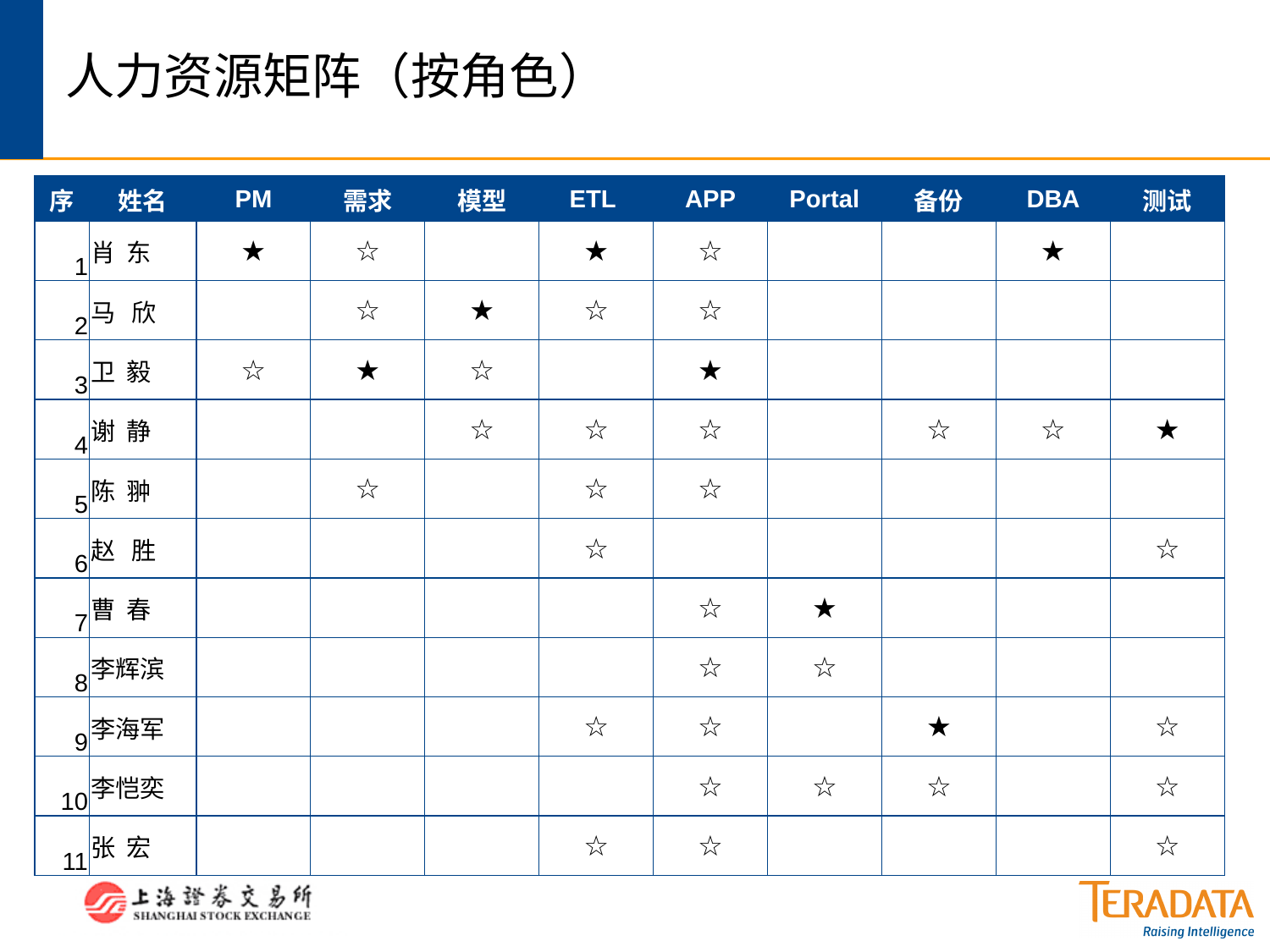

# 人力资源矩阵（按角色）
| 序 | 姓名 | PM | 需求 | 模型 | ETL | APP | Portal | 备份 | DBA | 测试 |
| --- | --- | --- | --- | --- | --- | --- | --- | --- | --- | --- |
| 1 | 肖 东 | ★ | ☆ |  | ★ | ☆ |  |  | ★ |  |
| 2 | 马 欣 |  | ☆ | ★ | ☆ | ☆ |  |  |  |  |
| 3 | 卫 毅 | ☆ | ★ | ☆ |  | ★ |  |  |  |  |
| 4 | 谢 静 |  |  | ☆ | ☆ | ☆ |  | ☆ | ☆ | ★ |
| 5 | 陈 翀 |  | ☆ |  | ☆ | ☆ |  |  |  |  |
| 6 | 赵 胜 |  |  |  | ☆ |  |  |  |  | ☆ |
| 7 | 曹 春 |  |  |  |  | ☆ | ★ |  |  |  |
| 8 | 李辉滨 |  |  |  |  | ☆ | ☆ |  |  |  |
| 9 | 李海军 |  |  |  | ☆ | ☆ |  | ★ |  | ☆ |
| 10 | 李恺奕 |  |  |  |  | ☆ | ☆ | ☆ |  | ☆ |
| 11 | 张 宏 |  |  |  | ☆ | ☆ |  |  |  | ☆ |